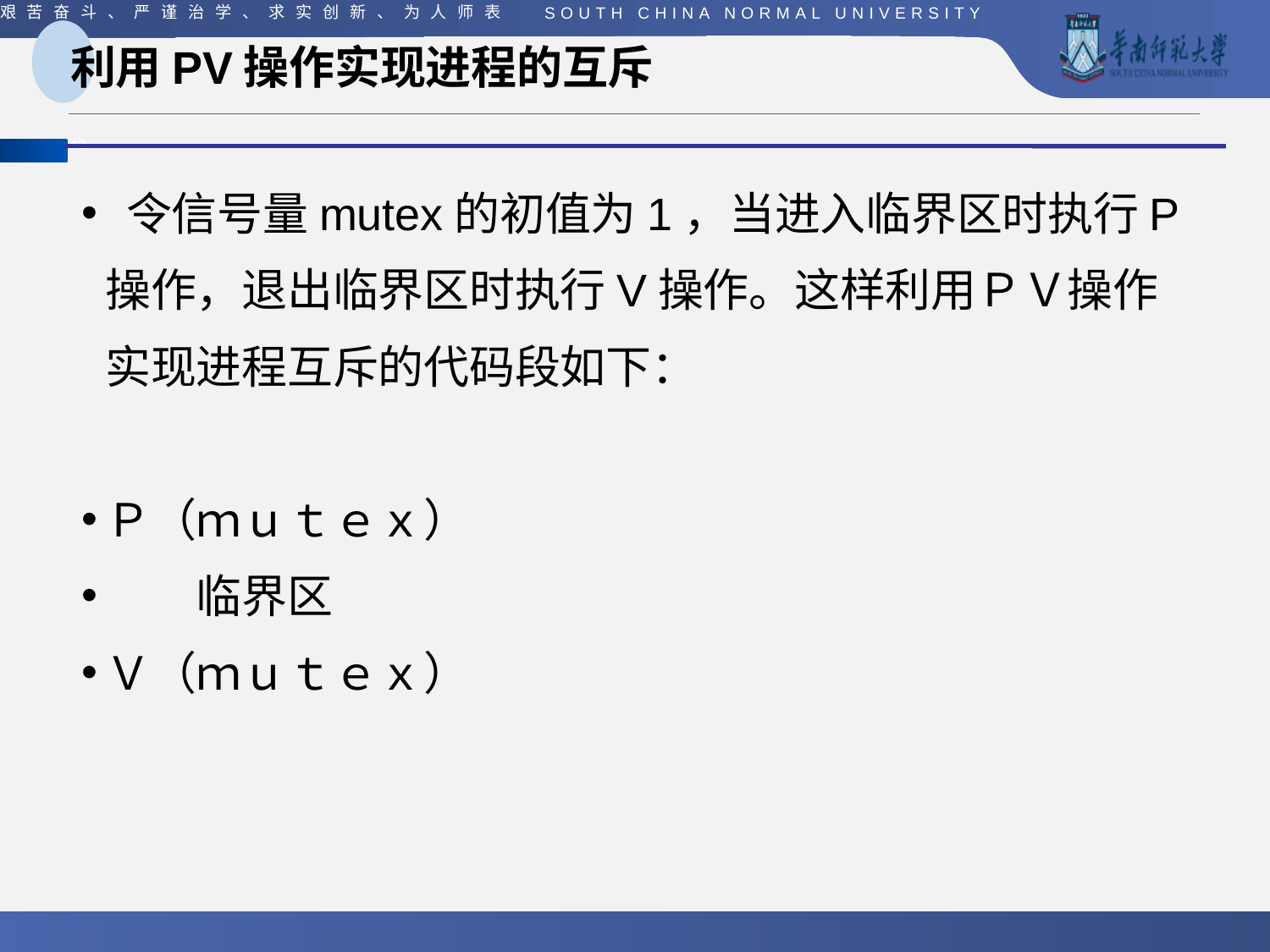

# 利用PV操作实现进程的互斥
 令信号量mutex的初值为1，当进入临界区时执行P操作，退出临界区时执行V操作。这样利用ＰＶ操作实现进程互斥的代码段如下：

Ｐ（ｍｕｔｅｘ）
　　临界区
Ｖ（ｍｕｔｅｘ）

42